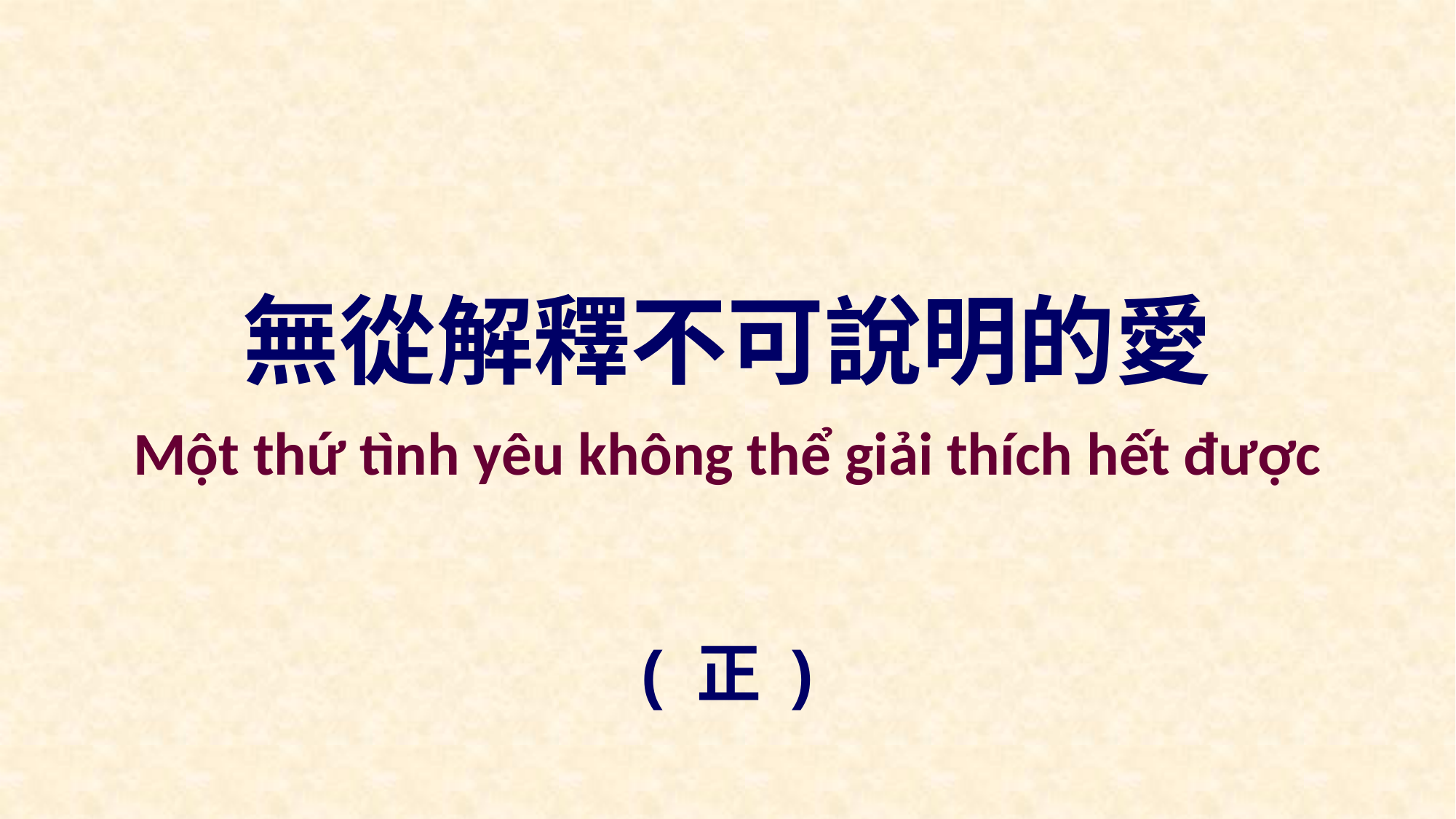

無從解釋不可說明的愛
Một thứ tình yêu không thể giải thích hết được
( 正 )